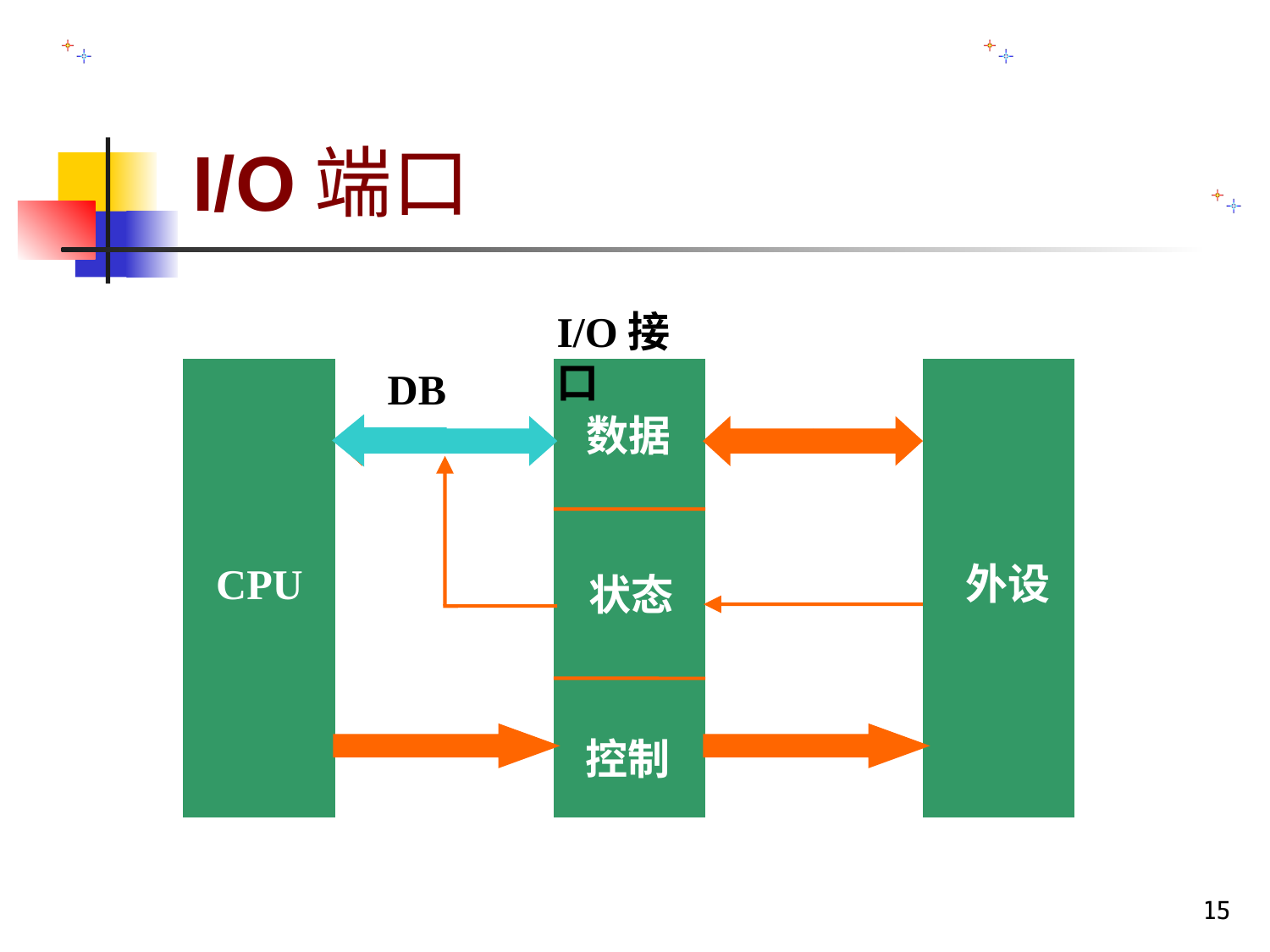

I/O端口
I/O接口
DB

数据

CPU
外设
状态

控制

15